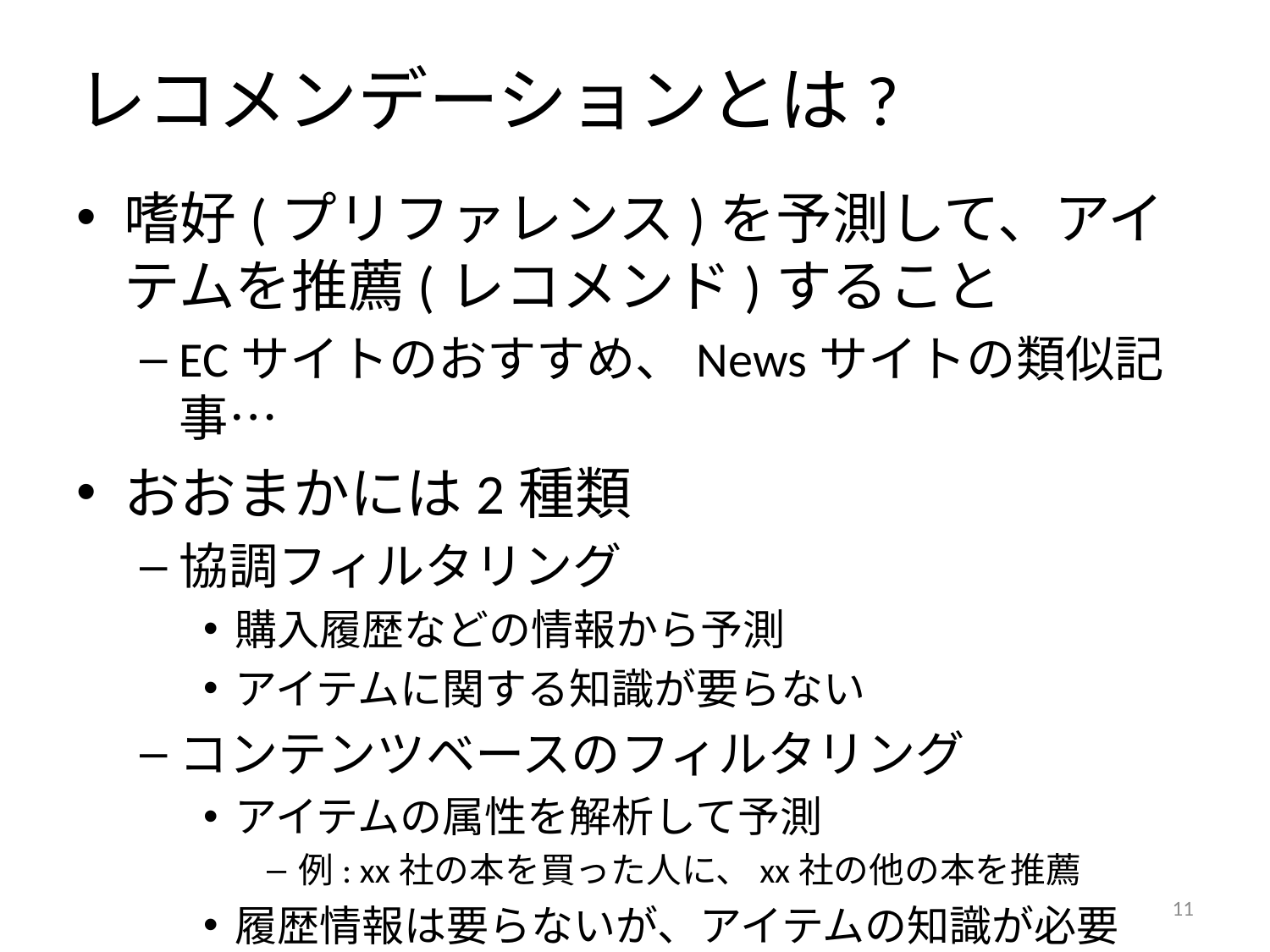

# レコメンデーションとは?
嗜好(プリファレンス)を予測して、アイテムを推薦(レコメンド)すること
ECサイトのおすすめ、Newsサイトの類似記事…
おおまかには2種類
協調フィルタリング
購入履歴などの情報から予測
アイテムに関する知識が要らない
コンテンツベースのフィルタリング
アイテムの属性を解析して予測
例: xx社の本を買った人に、xx社の他の本を推薦
履歴情報は要らないが、アイテムの知識が必要
11